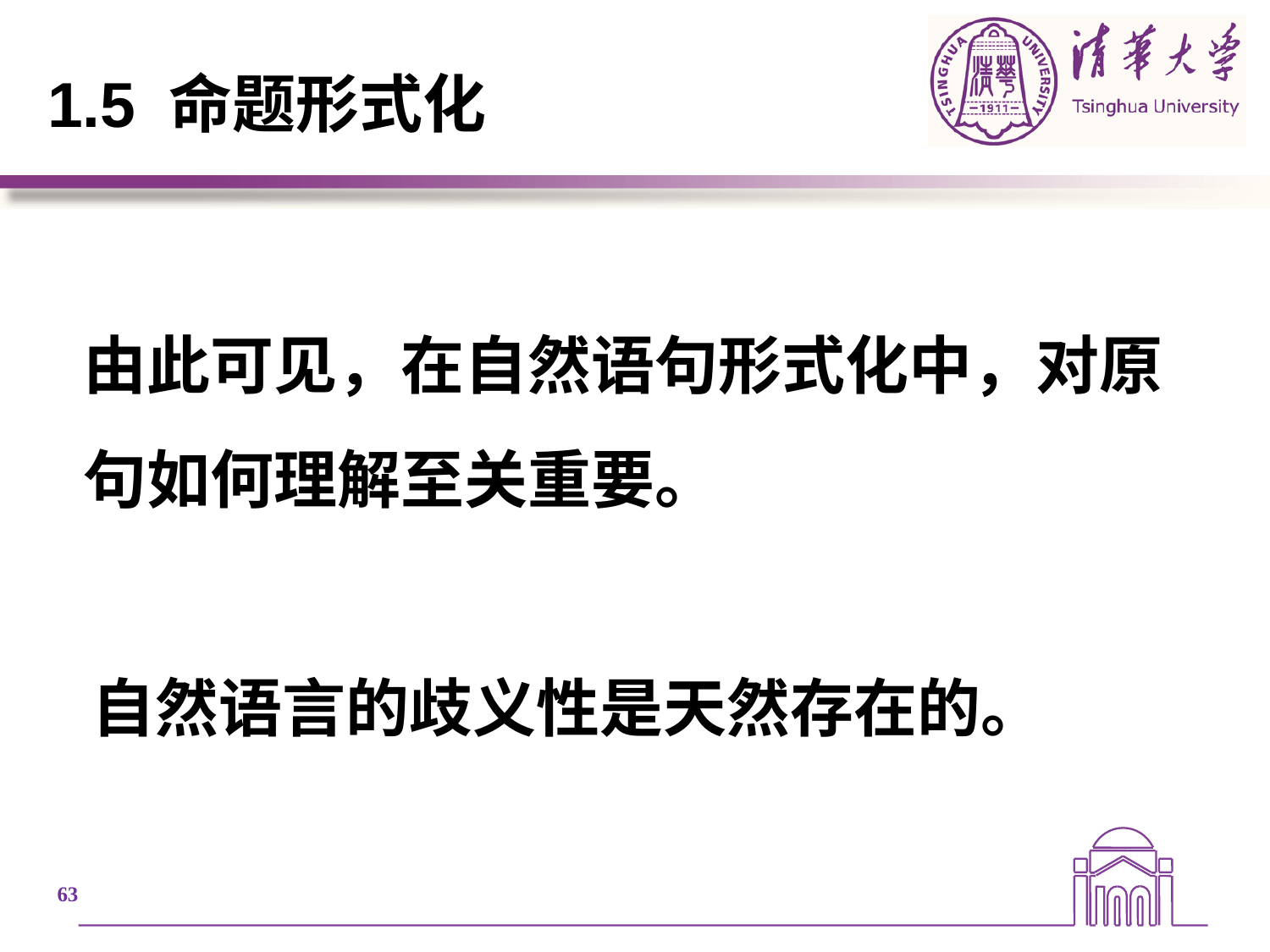

# 1.5 命题形式化

	由此可见，在自然语句形式化中，对原句如何理解至关重要。

  自然语言的歧义性是天然存在的。